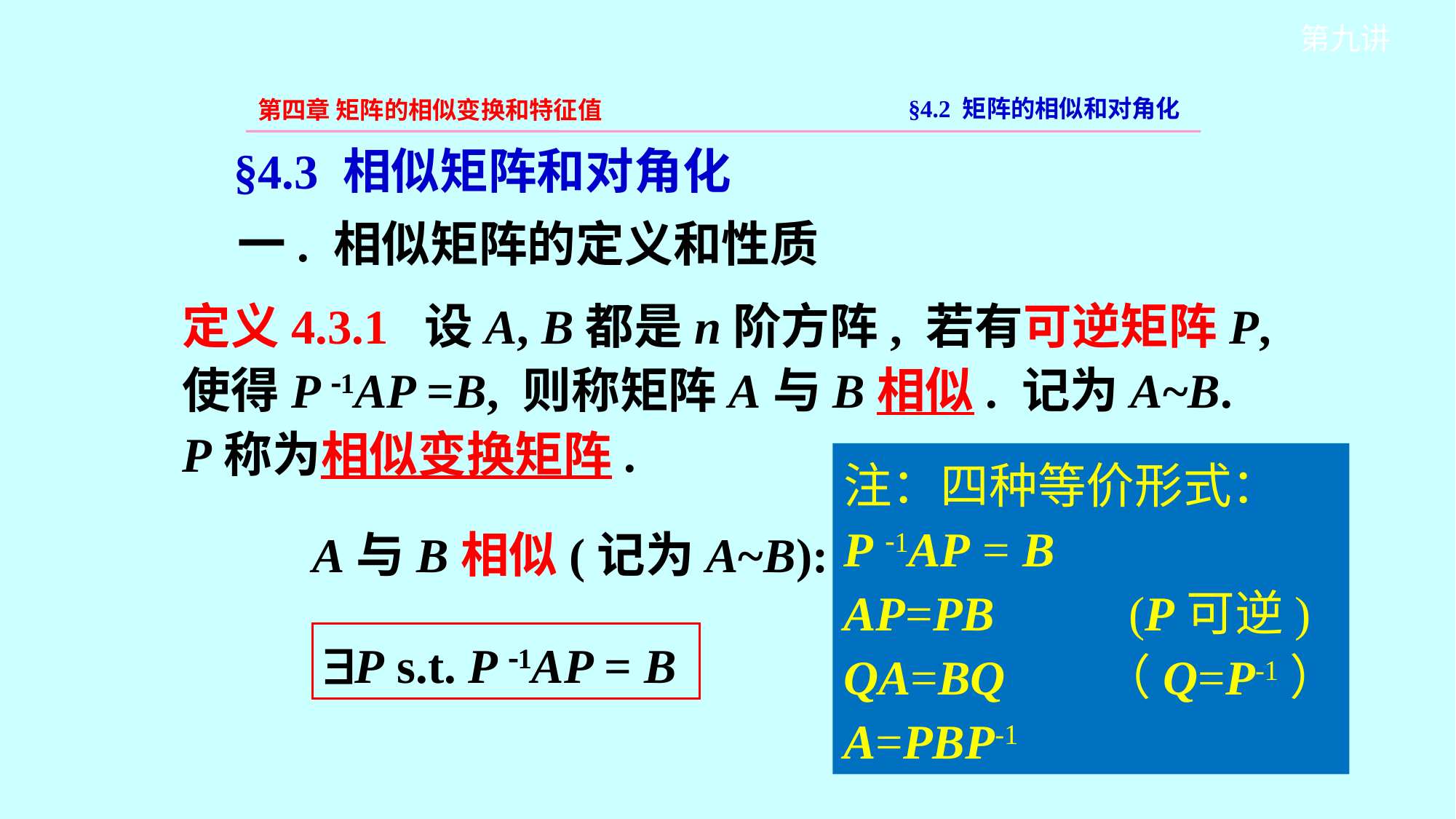

§4.2 矩阵的相似和对角化
第四章 矩阵的相似变换和特征值

§4.3 相似矩阵和对角化
一. 相似矩阵的定义和性质
定义4.3.1  设A, B都是n阶方阵, 若有可逆矩阵P,
使得P −1AP =B, 则称矩阵A与B相似. 记为A~B.
P称为相似变换矩阵.
注：四种等价形式：
P −1AP = B
AP=PB           (P可逆)
QA=BQ       （Q=P-1）
A=PBP-1
A与B相似(记为A~B):
∃P s.t. P −1AP = B
3